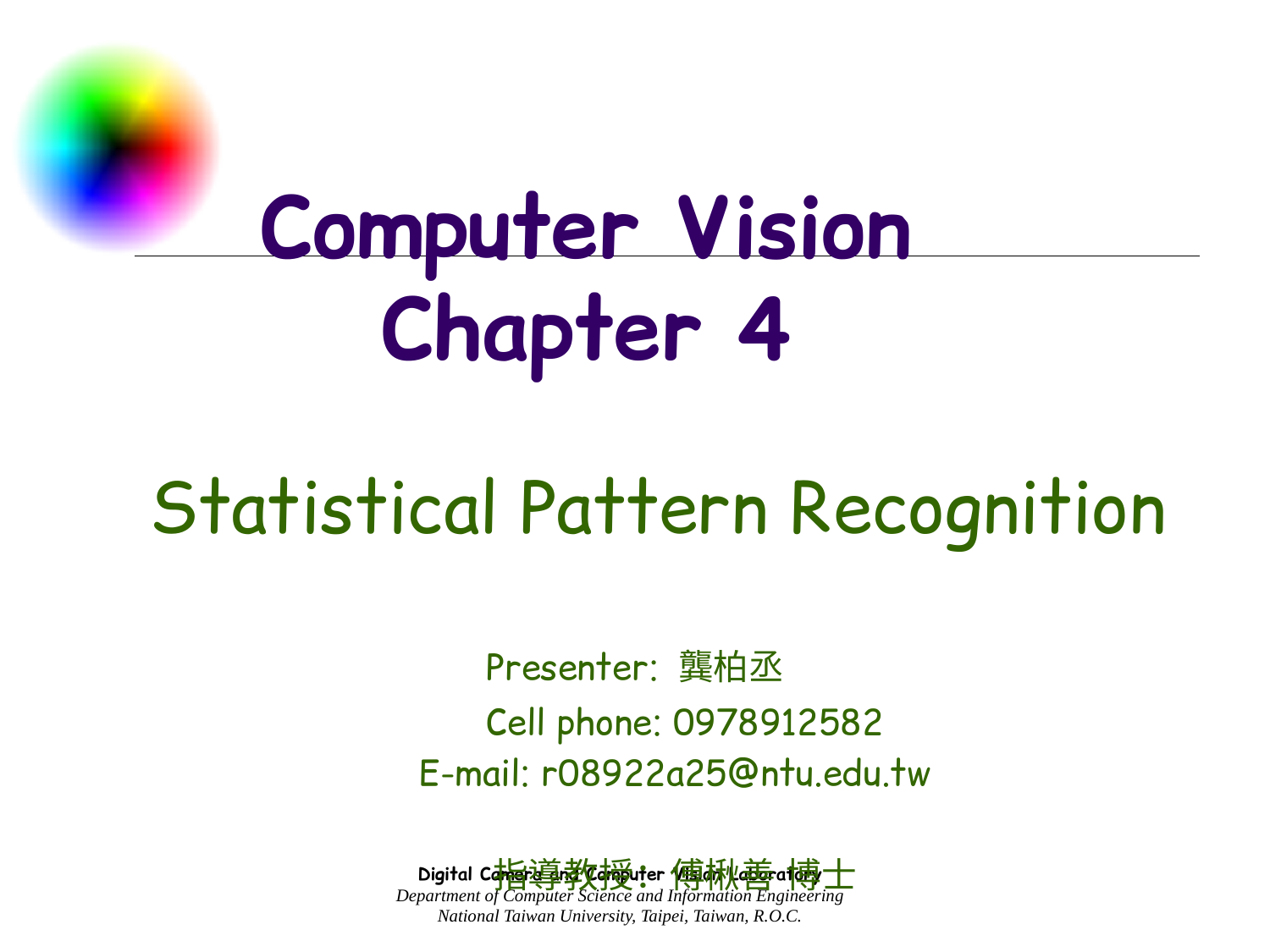

Computer Vision
Chapter 4
Statistical Pattern Recognition
                    Presenter: 龔柏丞
                                Cell phone: 0978912582
E-mail: r08922a25@ntu.edu.tw

指導教授：傅楸善 博士

Digital Camera and Computer Vision Laboratory
Department of Computer Science and Information Engineering
National Taiwan University, Taipei, Taiwan, R.O.C.